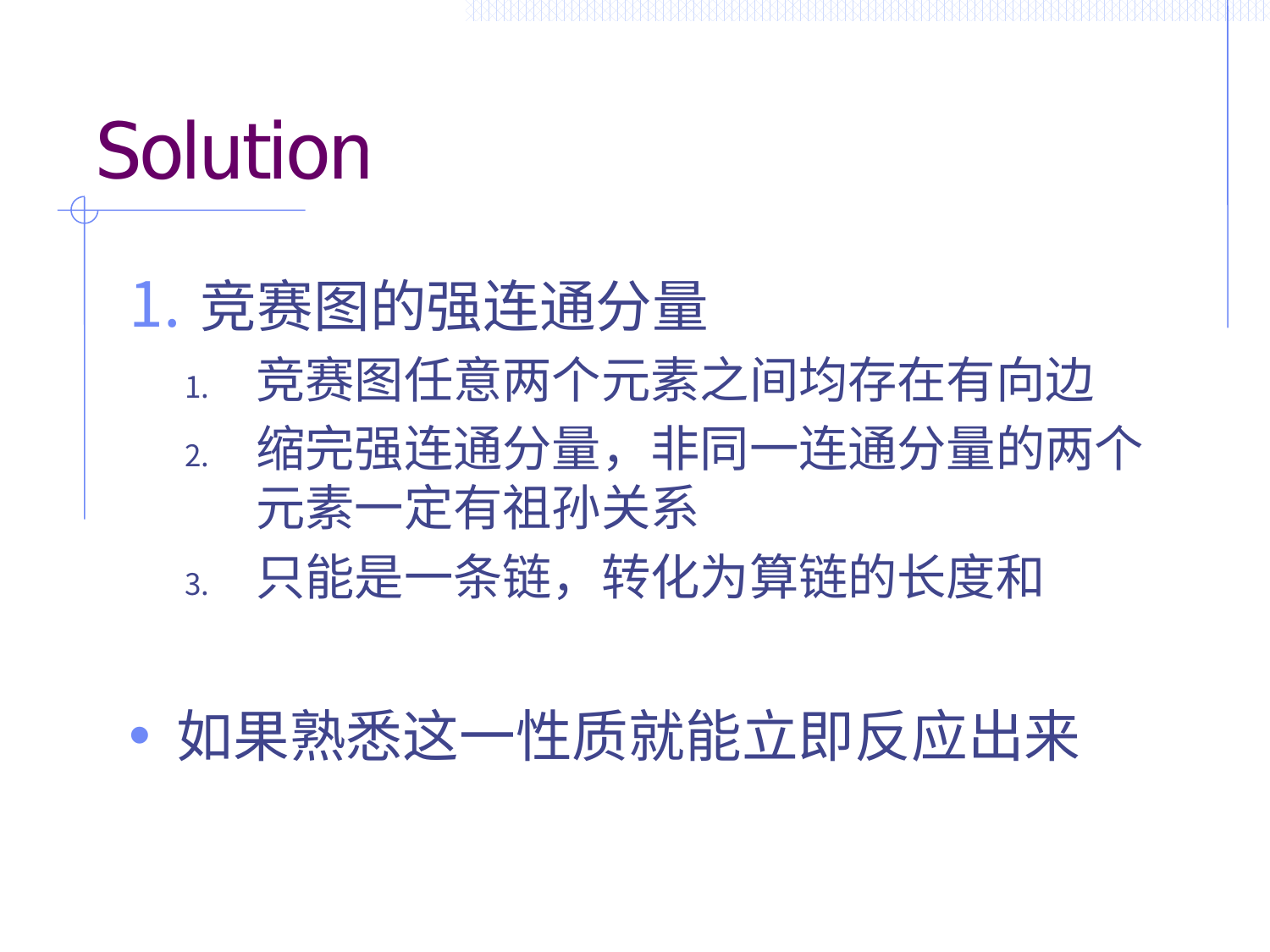

# Solution
竞赛图的强连通分量
竞赛图任意两个元素之间均存在有向边
缩完强连通分量，非同一连通分量的两个元素一定有祖孙关系
只能是一条链，转化为算链的长度和

如果熟悉这一性质就能立即反应出来